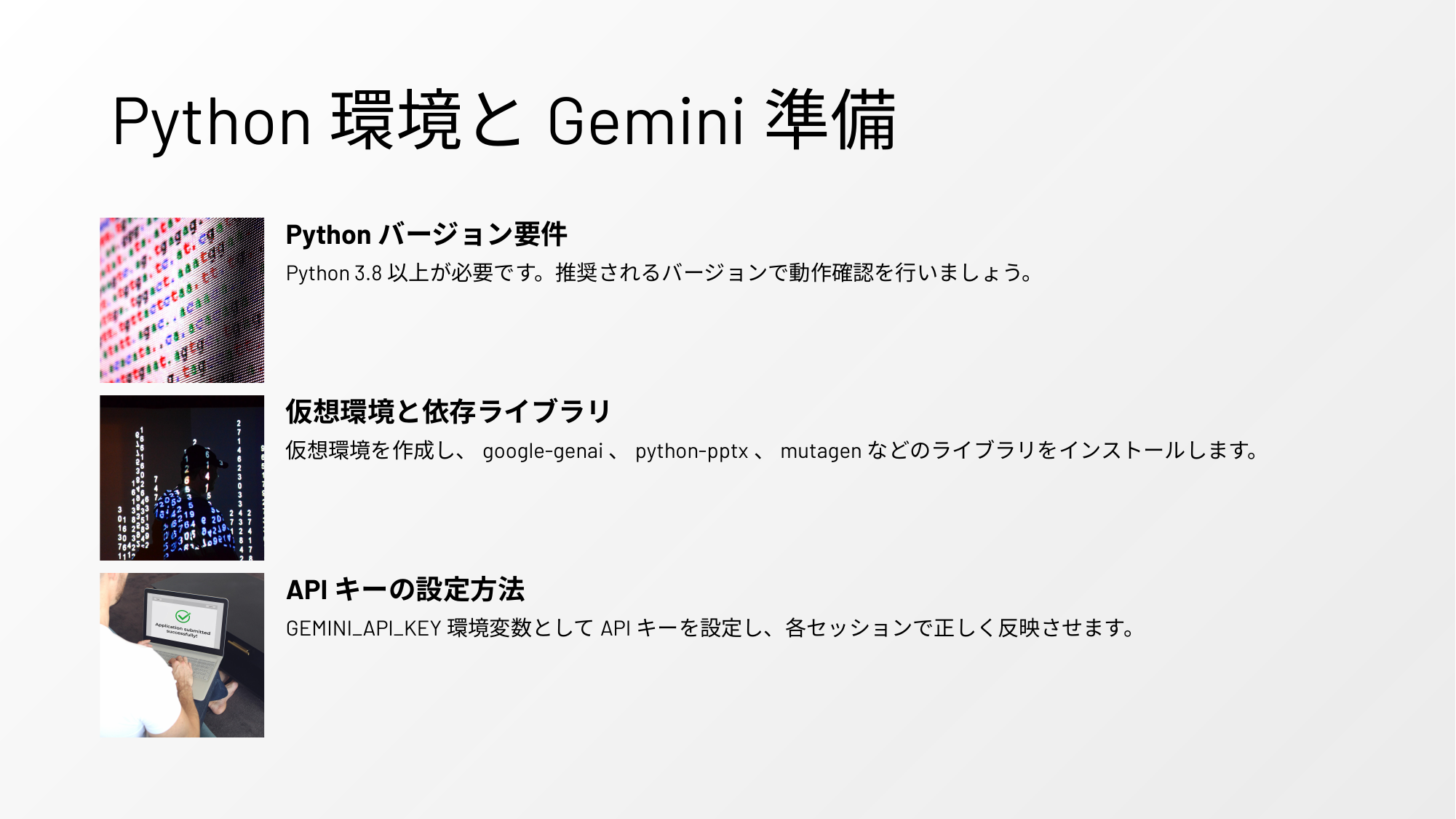

# Python環境とGemini準備
Pythonバージョン要件
Python 3.8以上が必要です。推奨されるバージョンで動作確認を行いましょう。
仮想環境と依存ライブラリ
仮想環境を作成し、google-genai、python-pptx、mutagenなどのライブラリをインストールします。
APIキーの設定方法
GEMINI_API_KEY環境変数としてAPIキーを設定し、各セッションで正しく反映させます。